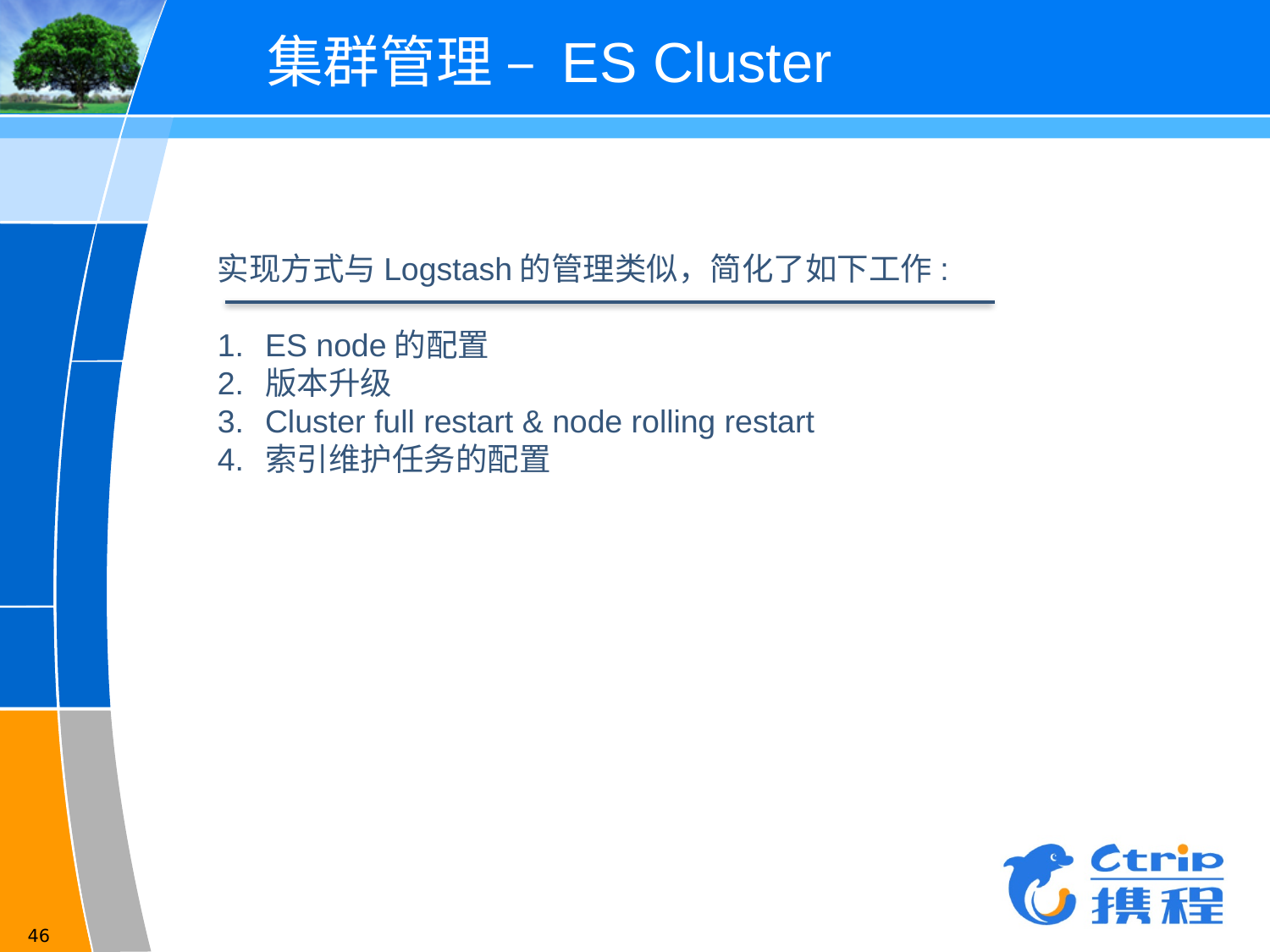

# 集群管理 – ES Cluster
实现方式与Logstash的管理类似，简化了如下工作:

ES node的配置
版本升级
Cluster full restart & node rolling restart
索引维护任务的配置

46